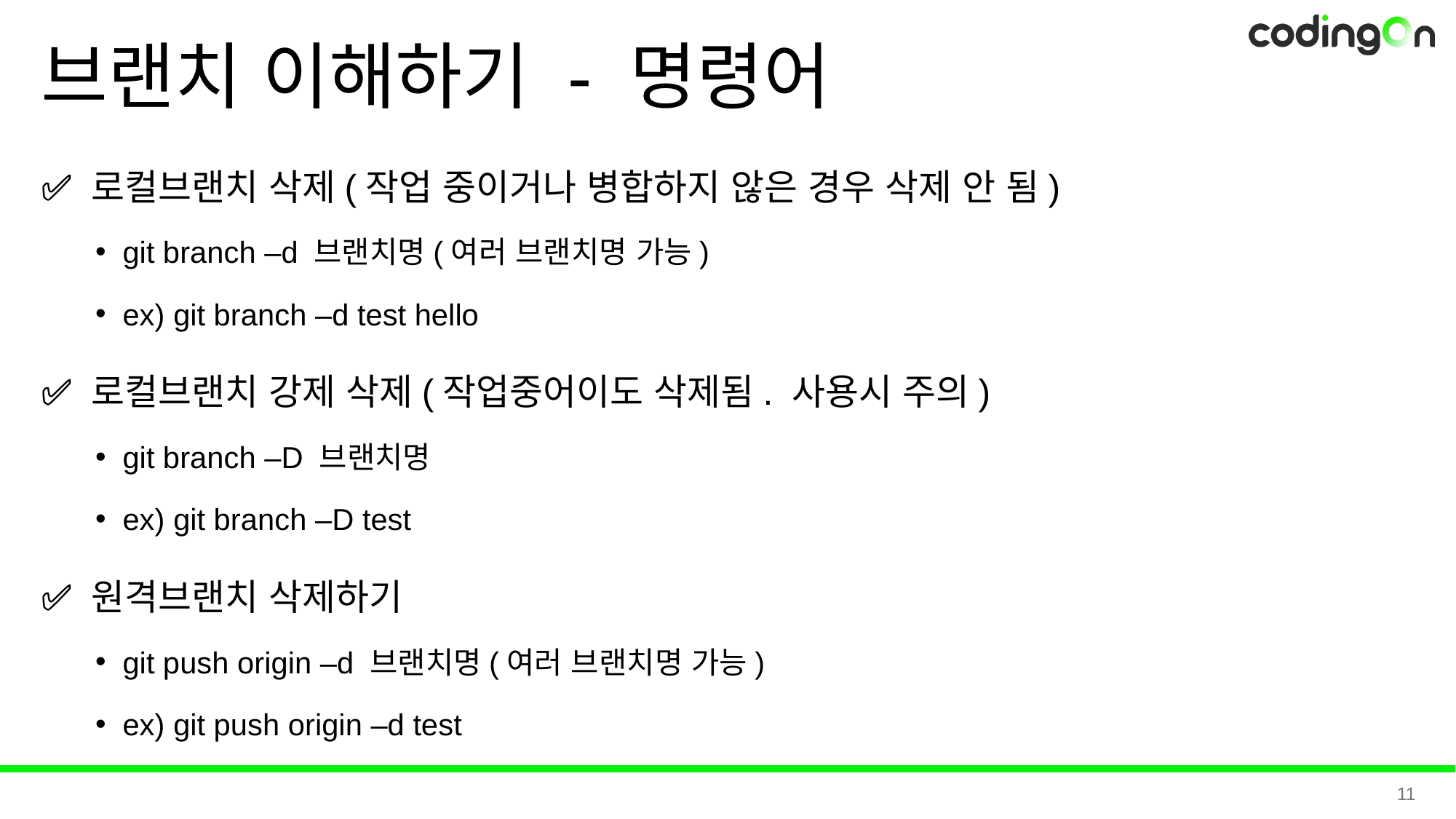

# 브랜치 이해하기 - 명령어
✅ 로컬브랜치 삭제(작업 중이거나 병합하지 않은 경우 삭제 안 됨)
git branch –d 브랜치명(여러 브랜치명 가능)
ex) git branch –d test hello
✅ 로컬브랜치 강제 삭제(작업중어이도 삭제됨. 사용시 주의)
git branch –D 브랜치명
ex) git branch –D test
✅ 원격브랜치 삭제하기
git push origin –d 브랜치명(여러 브랜치명 가능)
ex) git push origin –d test

11